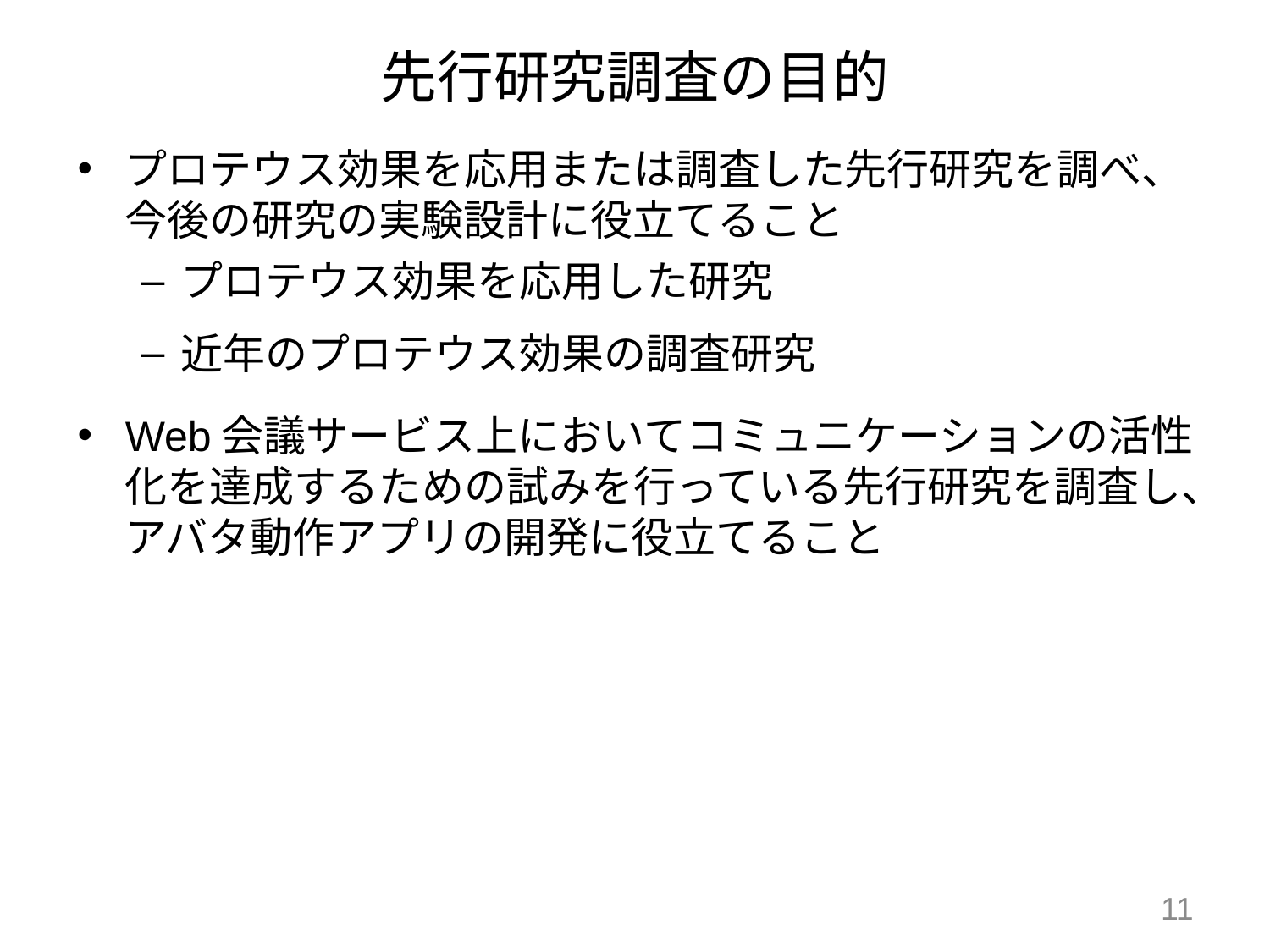

# 先行研究調査の目的
プロテウス効果を応用または調査した先行研究を調べ、 今後の研究の実験設計に役立てること
プロテウス効果を応用した研究
近年のプロテウス効果の調査研究
Web会議サービス上においてコミュニケーションの活性化を達成するための試みを行っている先行研究を調査し、 アバタ動作アプリの開発に役立てること

11